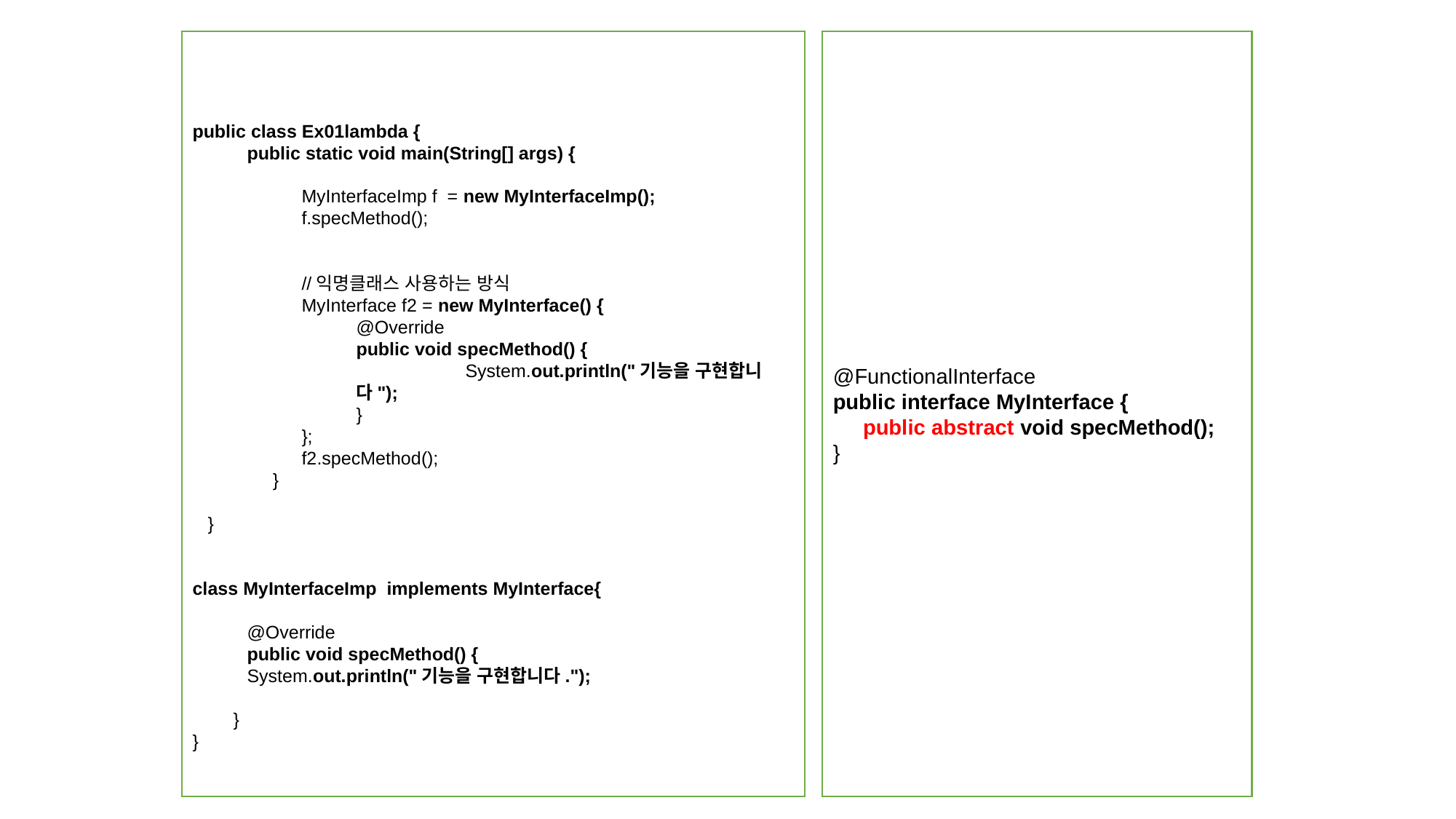

public class Ex01lambda {
public static void main(String[] args) {

MyInterfaceImp f  = new MyInterfaceImp();
f.specMethod();

//익명클래스 사용하는 방식
MyInterface f2 = new MyInterface() {
@Override
public void specMethod() {
	System.out.println("기능을 구현합니다");
}
};
f2.specMethod();
     }

   }

class MyInterfaceImp  implements MyInterface{

@Override
public void specMethod() {
System.out.println("기능을 구현합니다.");

        }
}
@FunctionalInterface
public interface MyInterface {
     public abstract void specMethod();
}